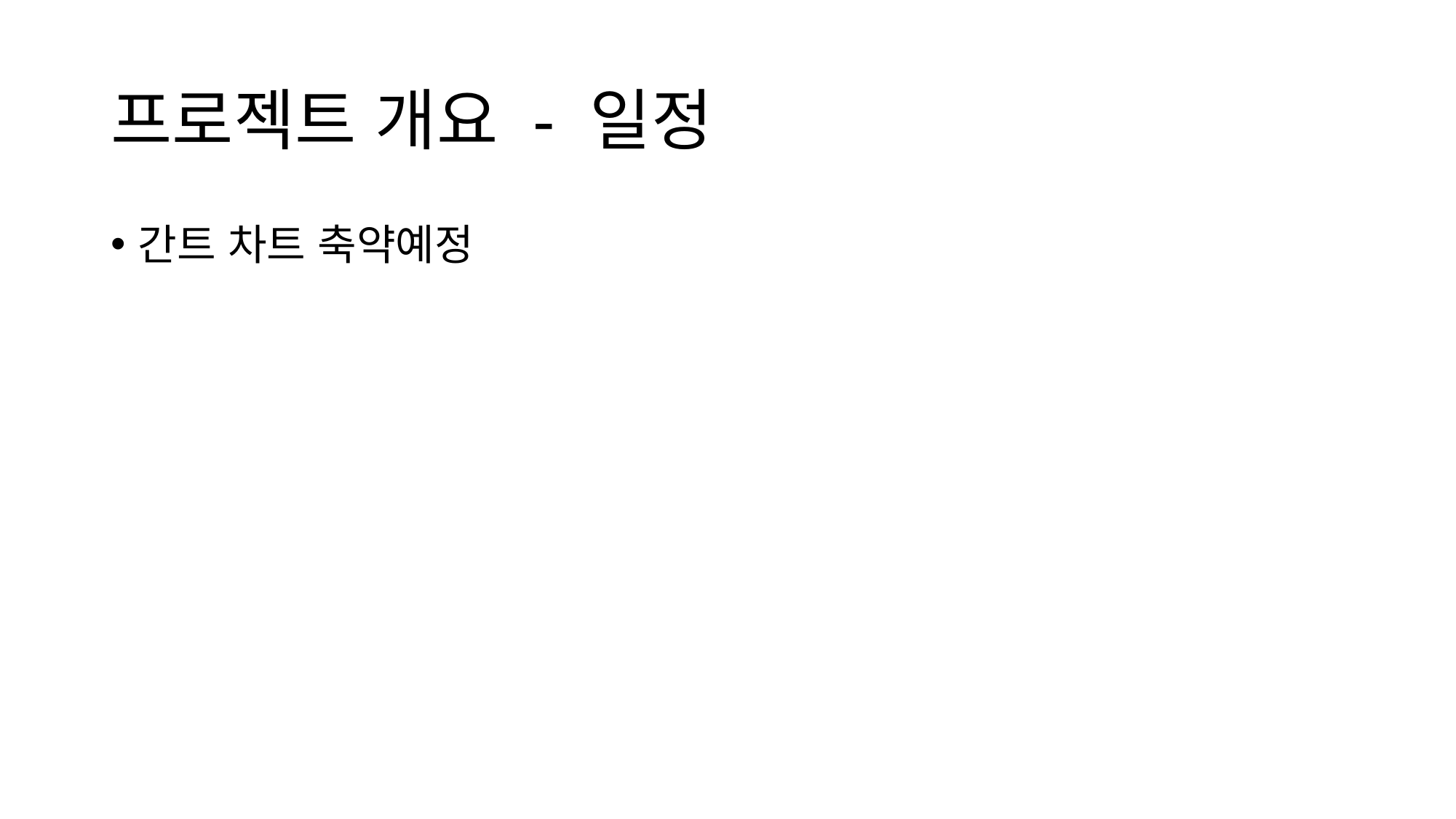

# 프로젝트 개요 - 일정
간트 차트 축약예정